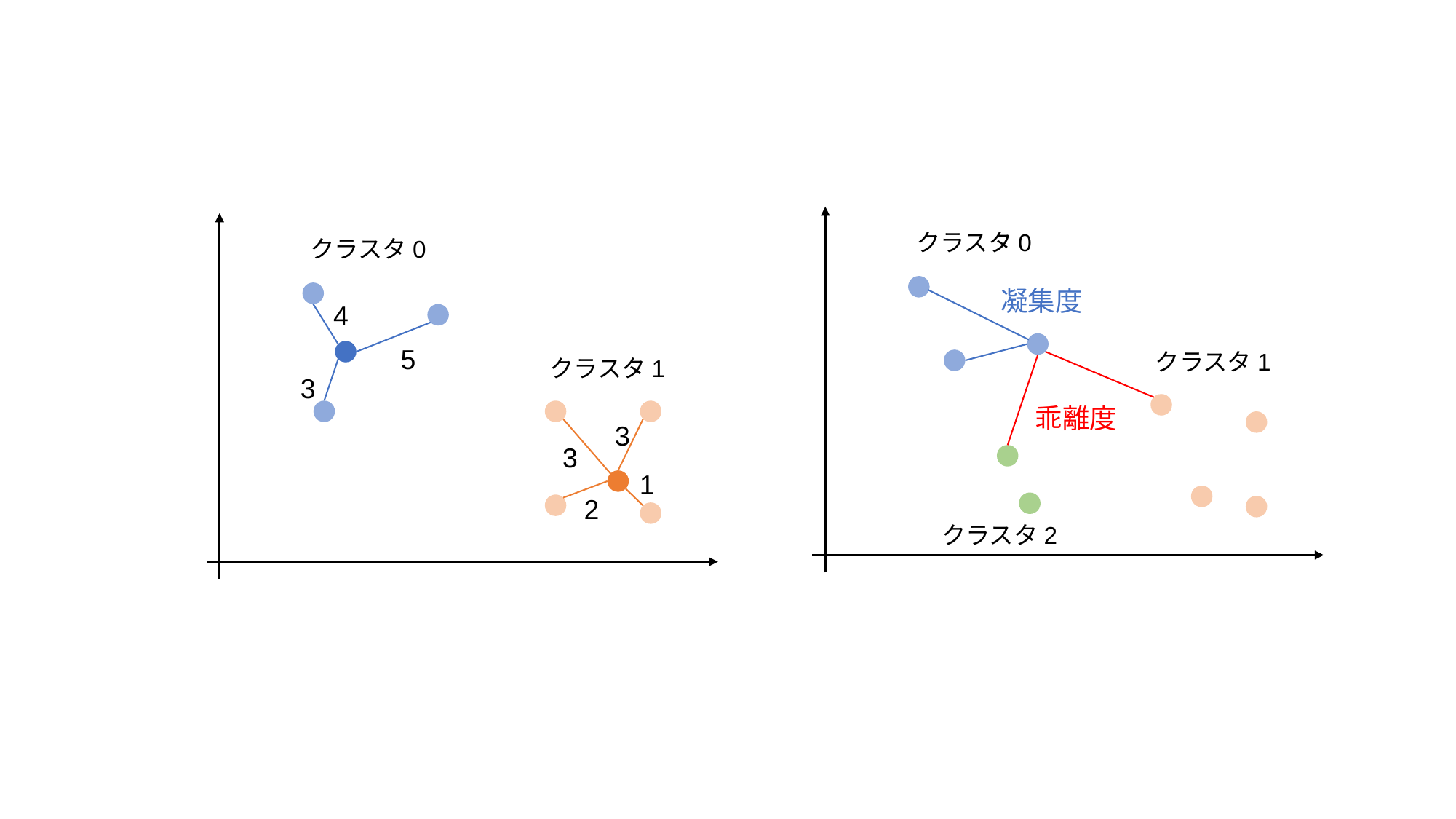

クラスタ0

凝集度

クラスタ1

乖離度

クラスタ2
クラスタ0

4

5

クラスタ1
3

3
3
1

2